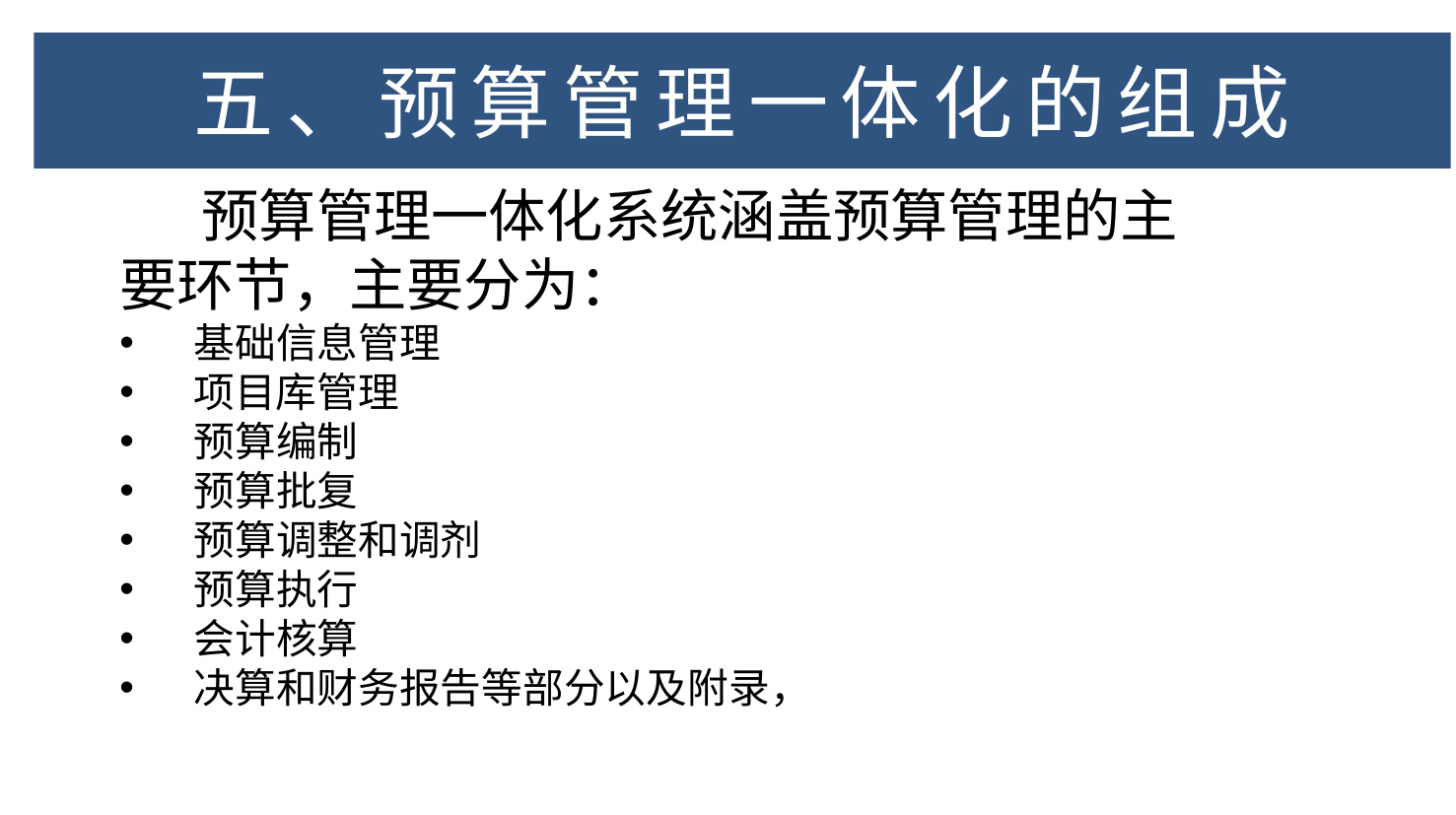

三、财政业务应用系统
# 五、预算管理一体化的组成
预算管理一体化系统涵盖预算管理的主要环节，主要分为：
基础信息管理
项目库管理
预算编制
预算批复
预算调整和调剂
预算执行
会计核算
决算和财务报告等部分以及附录，